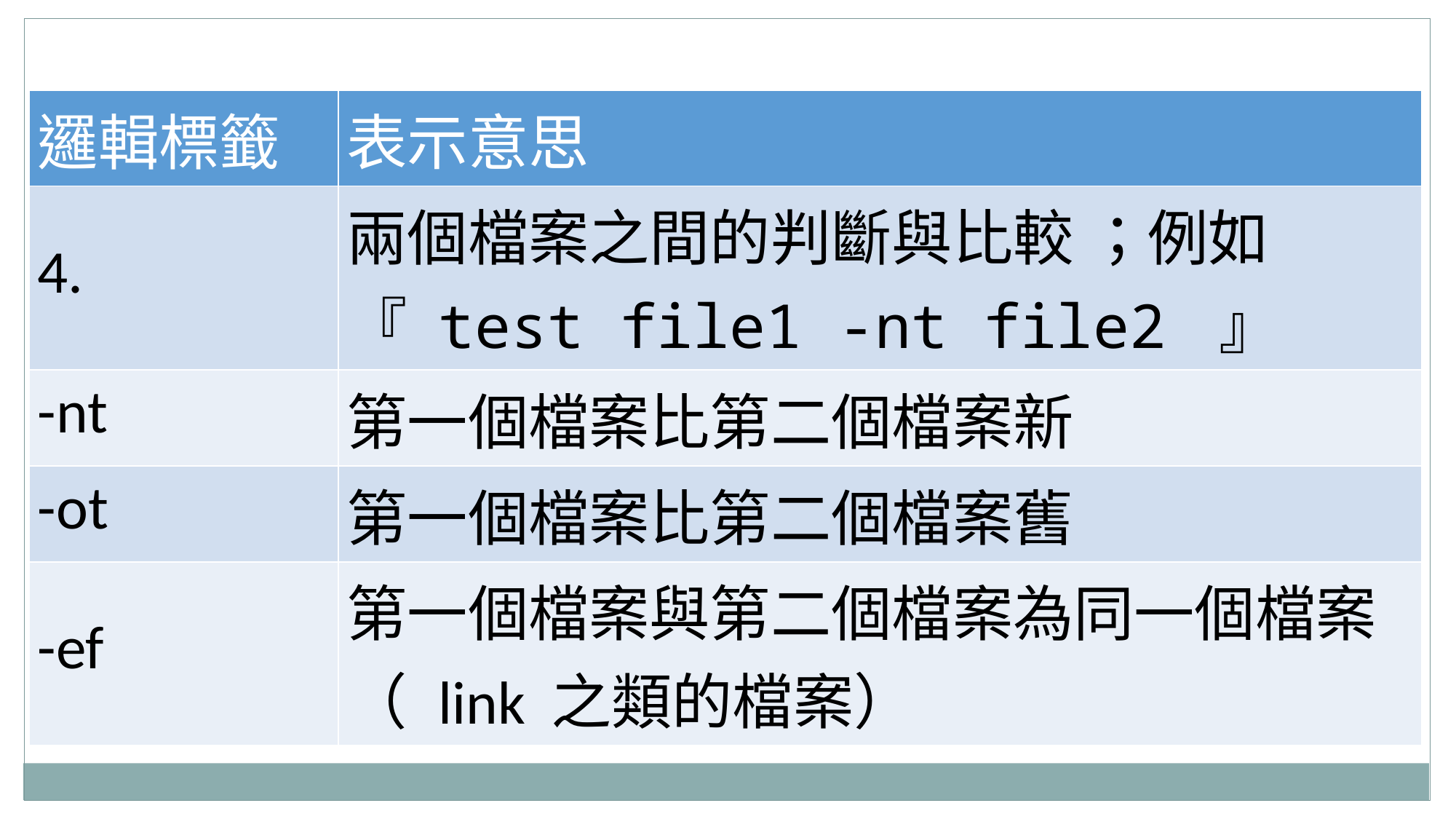

| 邏輯標籤 | 表示意思 |
| --- | --- |
| 4. | 兩個檔案之間的判斷與比較 ；例如『 test file1 -nt file2 』 |
| -nt | 第一個檔案比第二個檔案新 |
| -ot | 第一個檔案比第二個檔案舊 |
| -ef | 第一個檔案與第二個檔案為同一個檔案（ link 之類的檔案） |